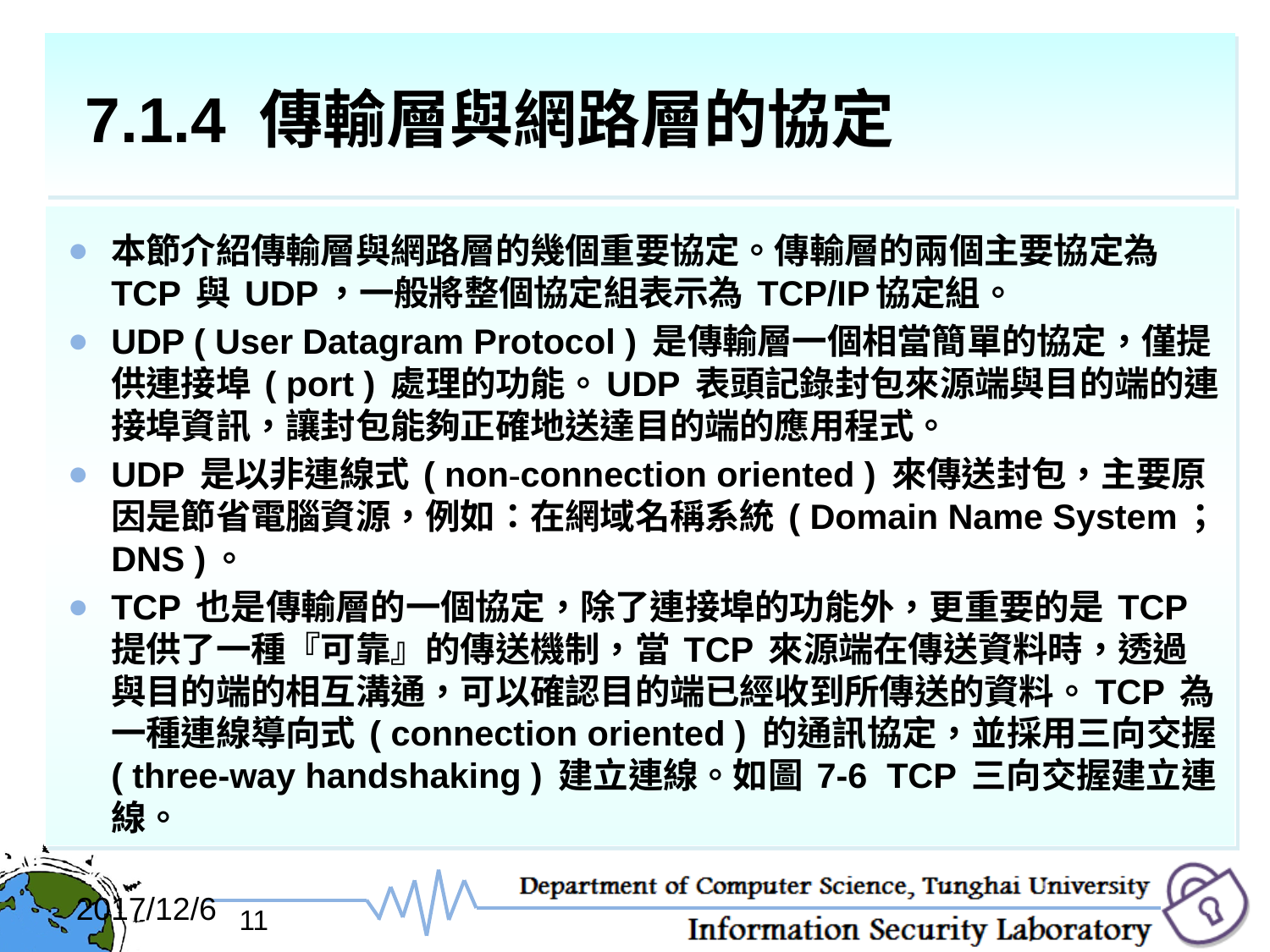

# 7.1.4 傳輸層與網路層的協定
本節介紹傳輸層與網路層的幾個重要協定。傳輸層的兩個主要協定為 TCP 與 UDP，一般將整個協定組表示為 TCP/IP協定組。
UDP ( User Datagram Protocol ) 是傳輸層一個相當簡單的協定，僅提供連接埠 ( port ) 處理的功能。UDP 表頭記錄封包來源端與目的端的連接埠資訊，讓封包能夠正確地送達目的端的應用程式。
UDP 是以非連線式 ( non-connection oriented ) 來傳送封包，主要原因是節省電腦資源，例如：在網域名稱系統 ( Domain Name System；DNS )。
TCP 也是傳輸層的一個協定，除了連接埠的功能外，更重要的是 TCP 提供了一種『可靠』的傳送機制，當 TCP 來源端在傳送資料時，透過與目的端的相互溝通，可以確認目的端已經收到所傳送的資料。TCP 為一種連線導向式 ( connection oriented ) 的通訊協定，並採用三向交握 ( three-way handshaking ) 建立連線。如圖 7-6  TCP 三向交握建立連線。
2017/12/6
11